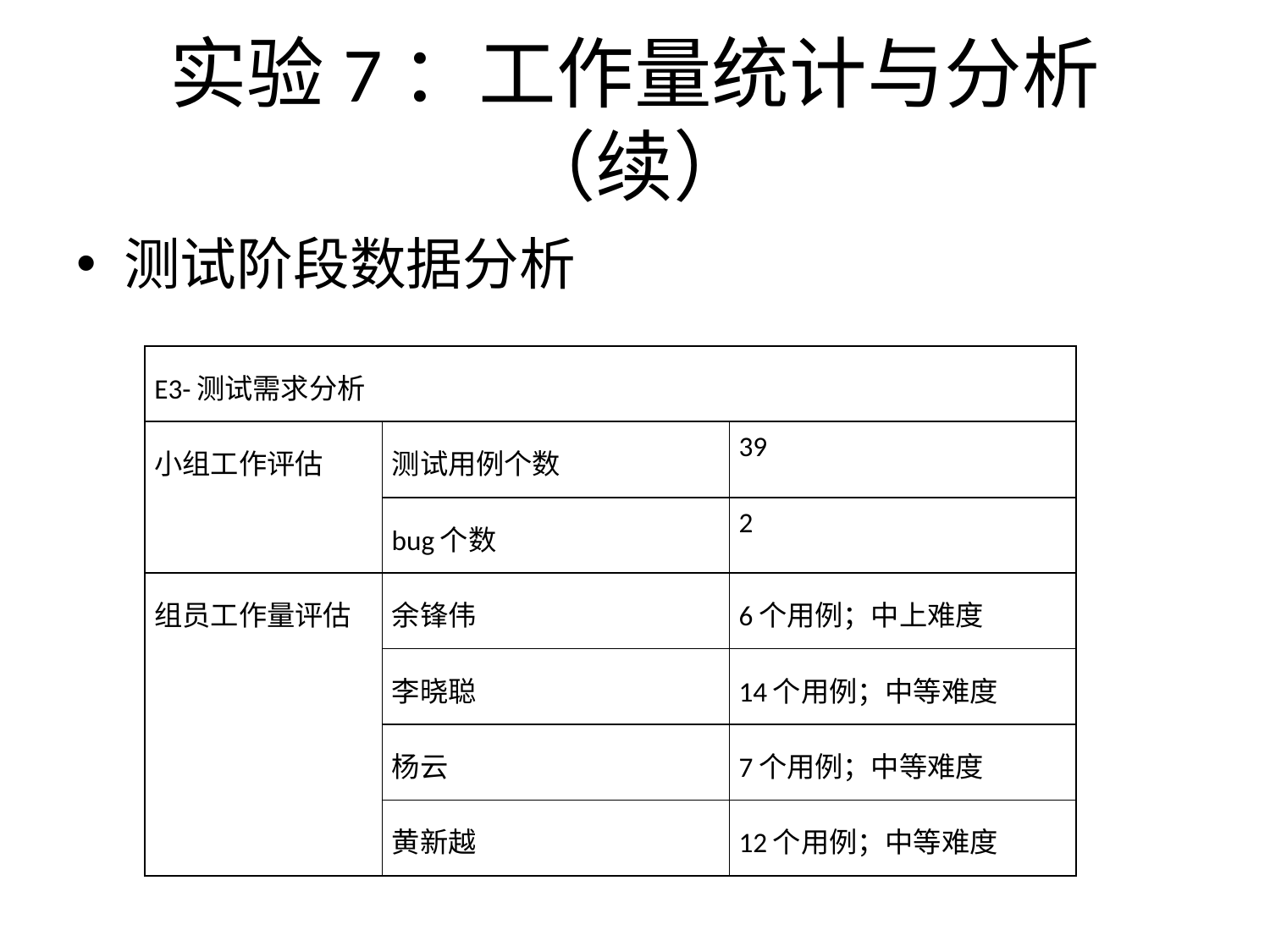

# 实验7：工作量统计与分析（续）
测试阶段数据分析
| E3-测试需求分析 |  |  |
| --- | --- | --- |
| 小组工作评估 | 测试用例个数 | 39 |
|  | bug个数 | 2 |
| 组员工作量评估 | 余锋伟 | 6个用例；中上难度 |
|  | 李晓聪 | 14个用例；中等难度 |
|  | 杨云 | 7个用例；中等难度 |
|  | 黄新越 | 12个用例；中等难度 |